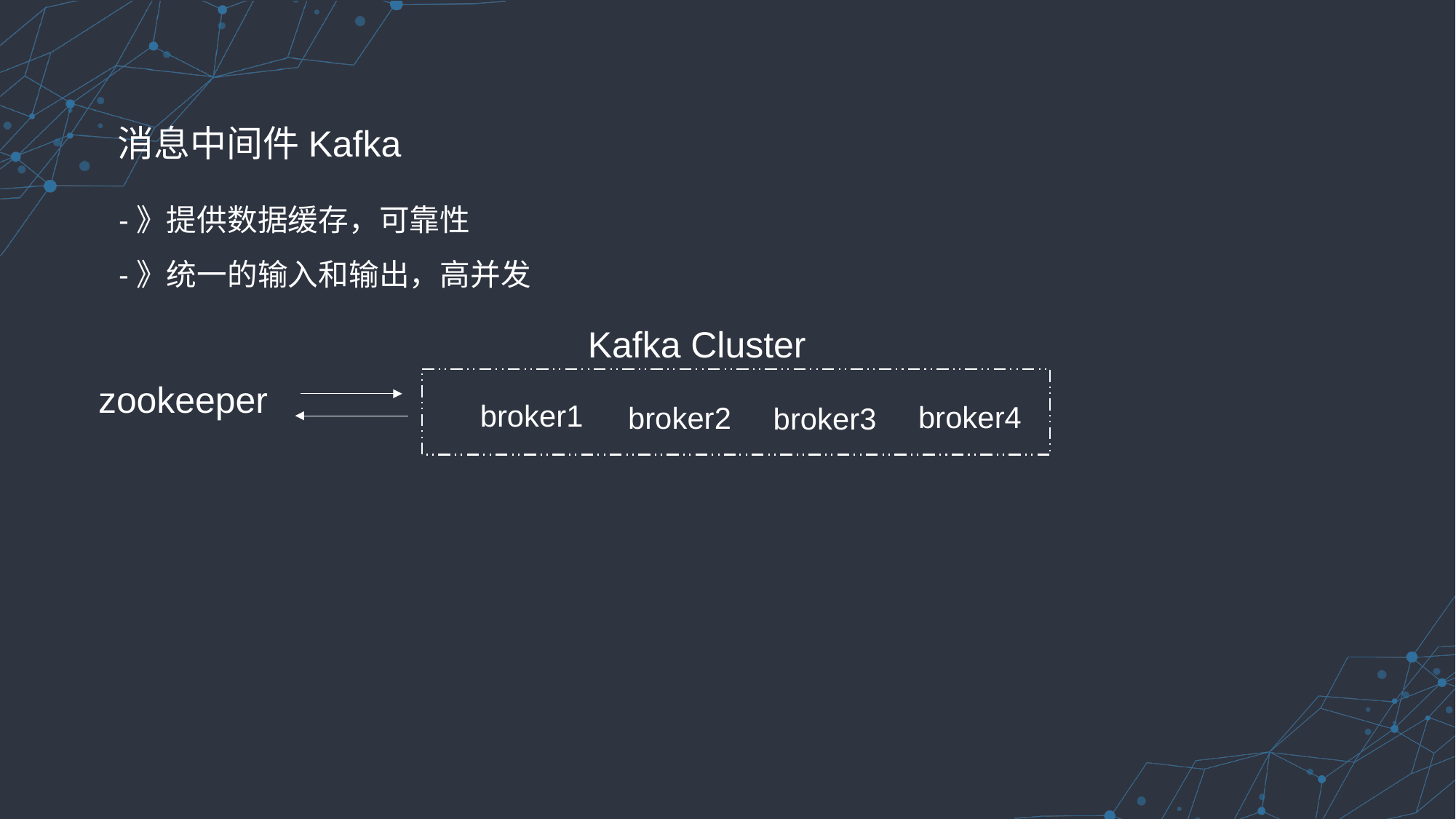

消息中间件Kafka
-》提供数据缓存，可靠性
-》统一的输入和输出，高并发
Kafka Cluster

zookeeper
broker1
broker4
broker2
broker3